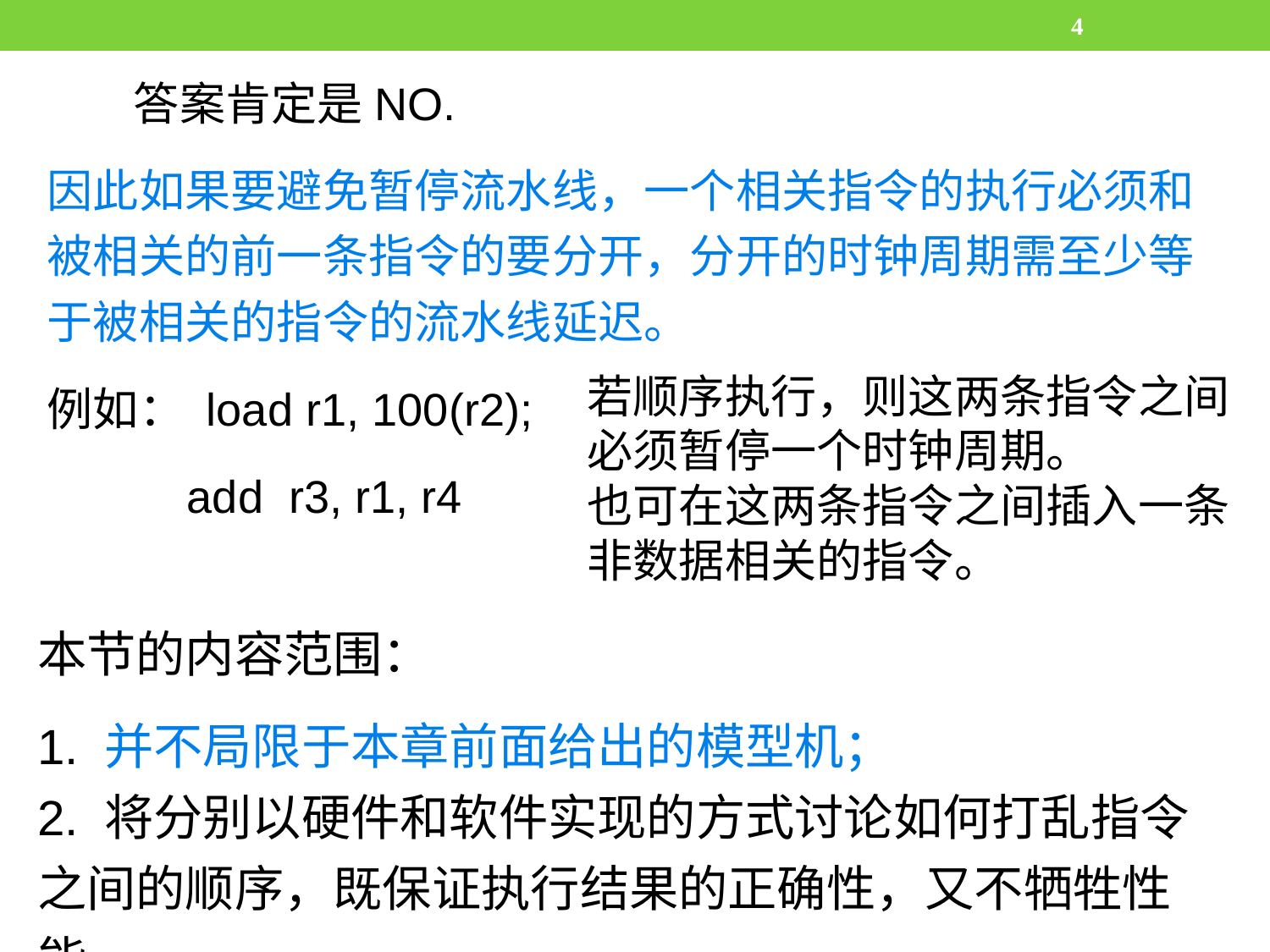

4
        答案肯定是NO.
因此如果要避免暂停流水线，一个相关指令的执行必须和被相关的前一条指令的要分开，分开的时钟周期需至少等于被相关的指令的流水线延迟。
例如： load r1, 100(r2);
           add  r3, r1, r4
若顺序执行，则这两条指令之间必须暂停一个时钟周期。
也可在这两条指令之间插入一条非数据相关的指令。
本节的内容范围：
1. 并不局限于本章前面给出的模型机；
2. 将分别以硬件和软件实现的方式讨论如何打乱指令之间的顺序，既保证执行结果的正确性，又不牺牲性能。